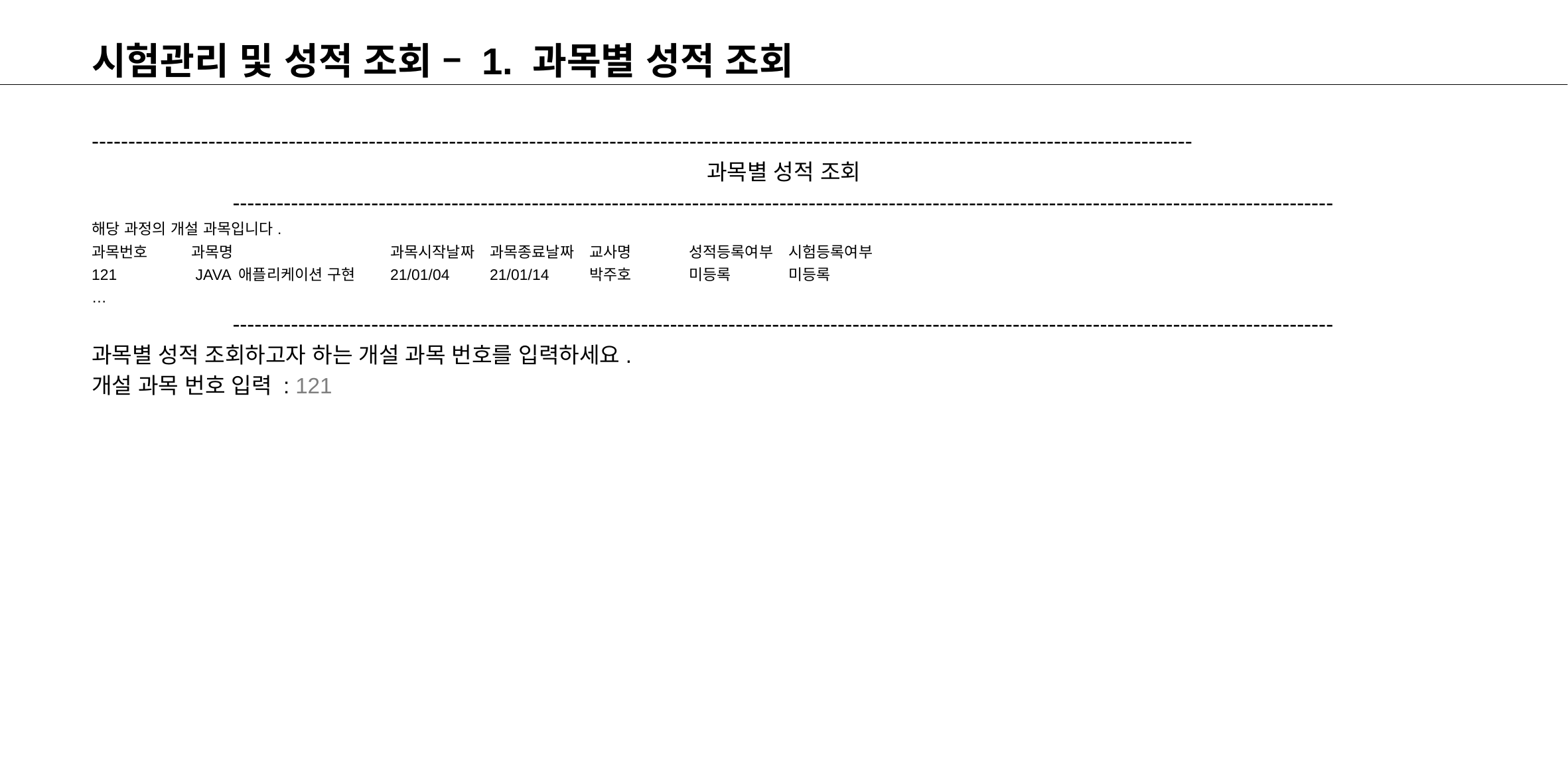

# 시험관리 및 성적 조회 – 1. 과목별 성적 조회
-------------------------------------------------------------------------------------------------------------------------------------------------------
과목별 성적 조회
-------------------------------------------------------------------------------------------------------------------------------------------------------
해당 과정의 개설 과목입니다.
과목번호	과목명		과목시작날짜	과목종료날짜	교사명	성적등록여부	시험등록여부
121	 JAVA 애플리케이션 구현 	21/01/04	21/01/14	박주호	미등록	미등록
…
-------------------------------------------------------------------------------------------------------------------------------------------------------
과목별 성적 조회하고자 하는 개설 과목 번호를 입력하세요.
개설 과목 번호 입력 : 121